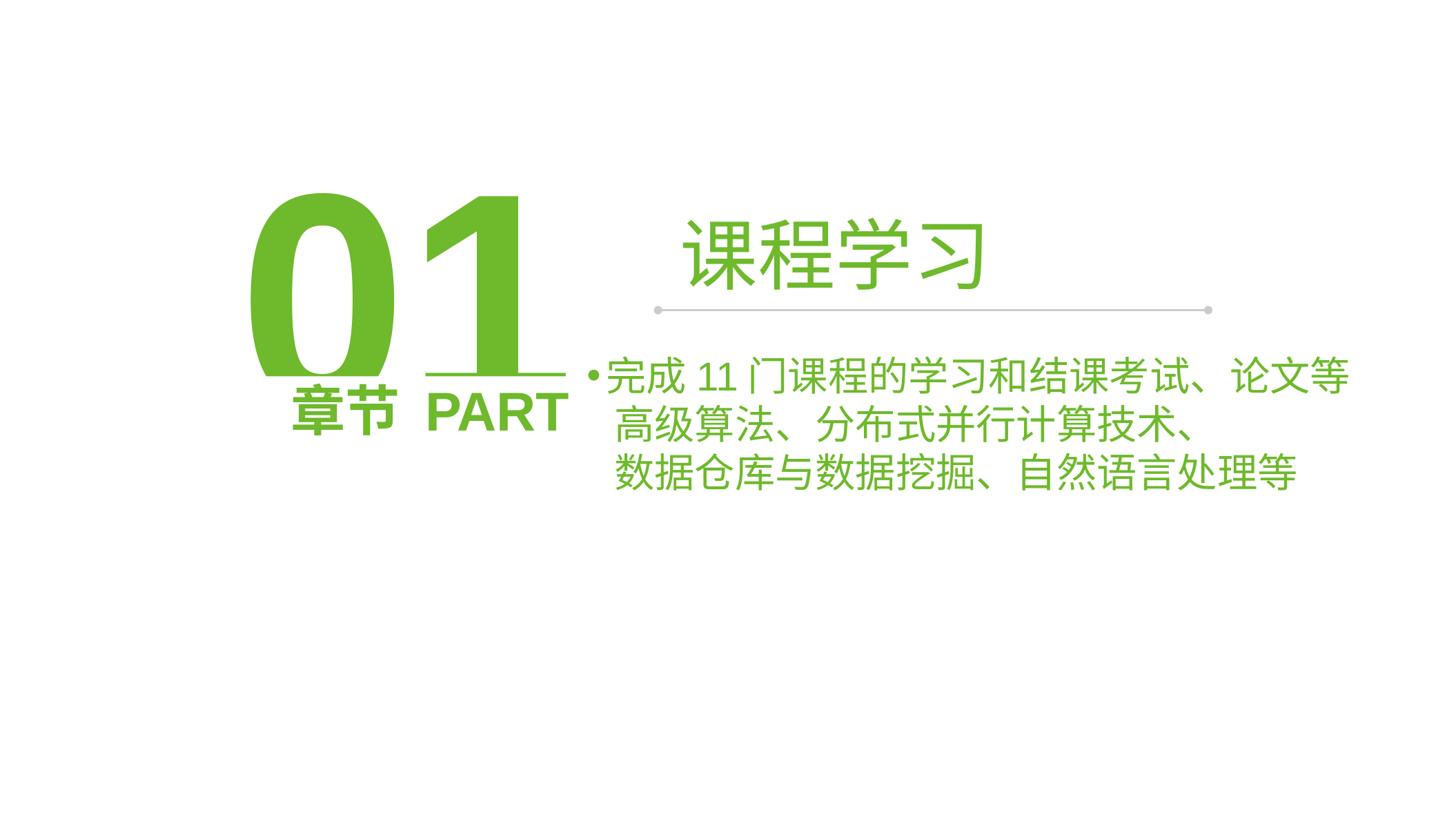

01
课程学习
完成11门课程的学习和结课考试、论文等
  高级算法、分布式并行计算技术、
  数据仓库与数据挖掘、自然语言处理等
章节 PART